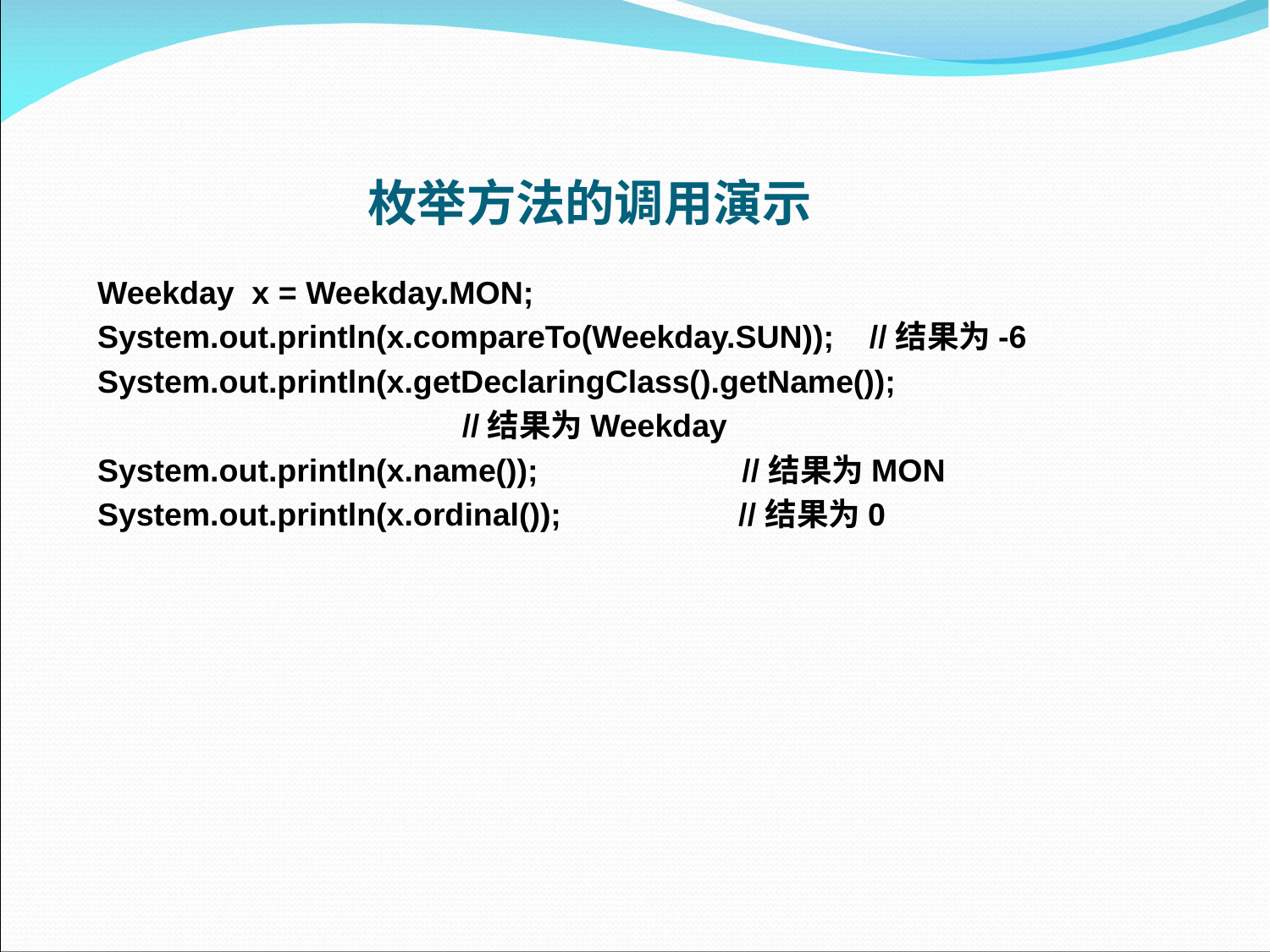

枚举方法的调用演示
Weekday  x = Weekday.MON;
System.out.println(x.compareTo(Weekday.SUN));    //结果为-6
System.out.println(x.getDeclaringClass().getName());
                                         //结果为Weekday
System.out.println(x.name());                       //结果为MON
System.out.println(x.ordinal());                    //结果为0